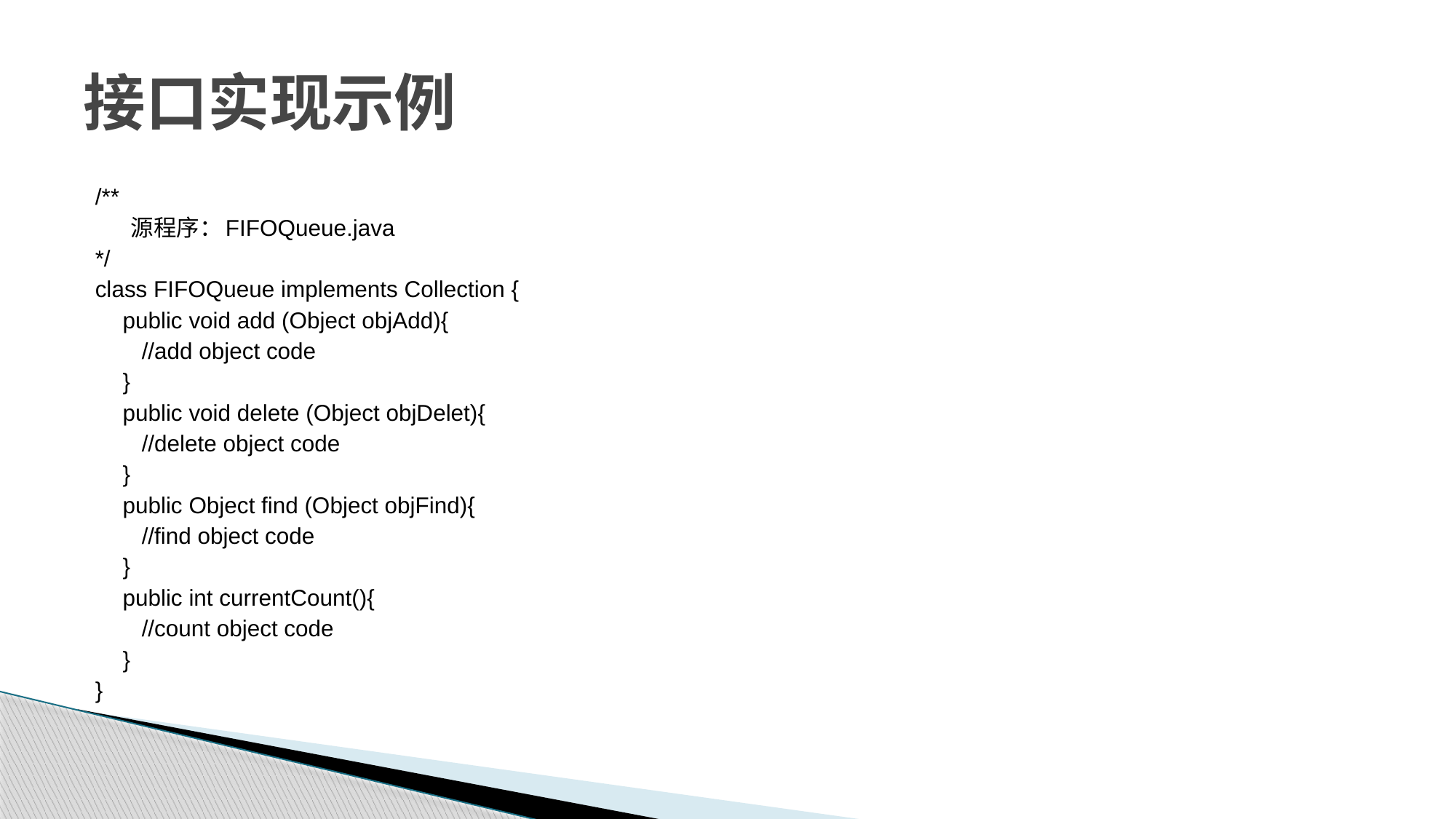

# 接口实现示例
/**
	 源程序：FIFOQueue.java
*/
class FIFOQueue implements Collection {
	public void add (Object objAdd){
	   //add object code
	}
	public void delete (Object objDelet){
	   //delete object code
	}
	public Object find (Object objFind){
	   //find object code
	}
	public int currentCount(){
	   //count object code
	}
}